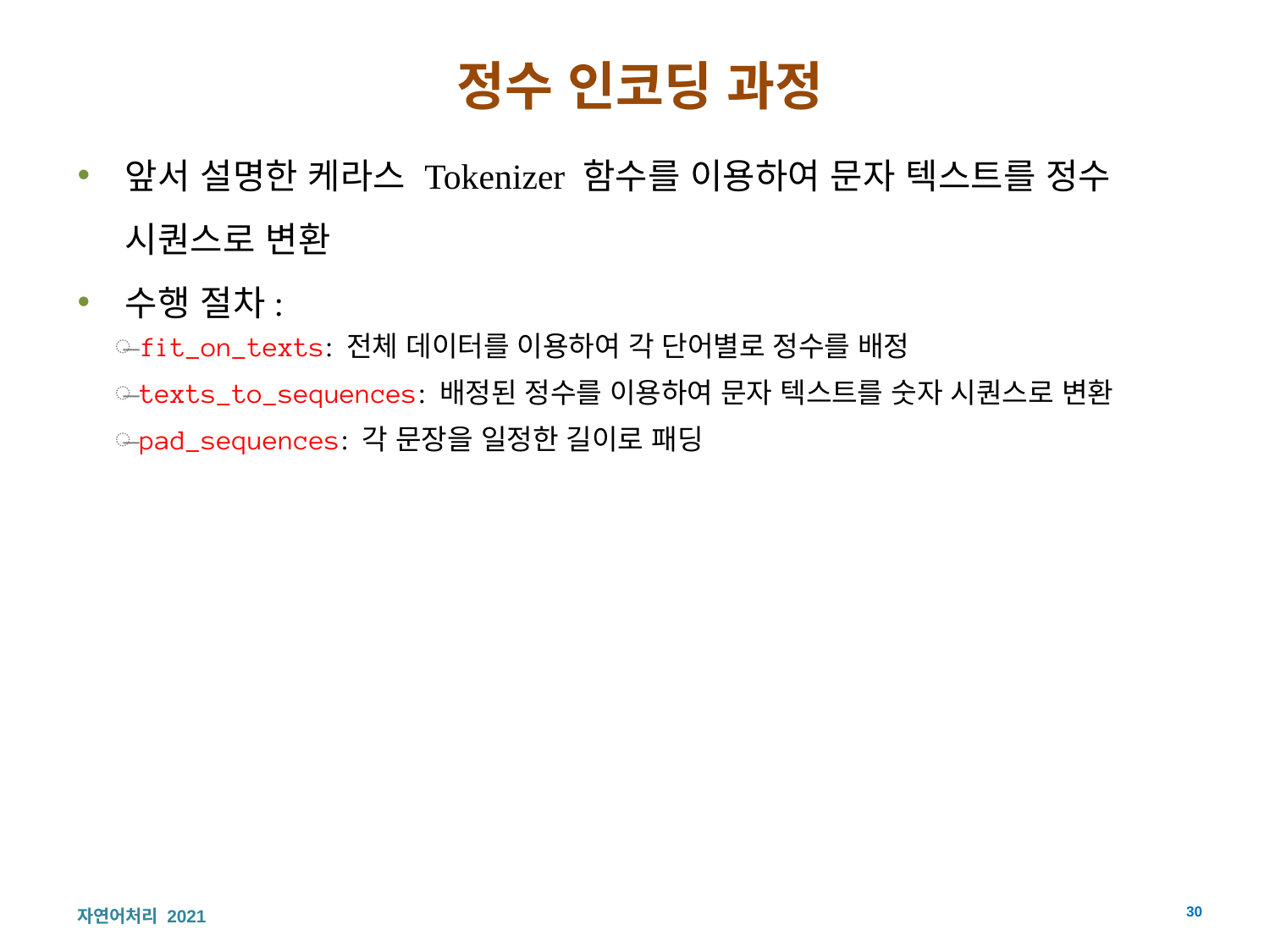

# 정수 인코딩 과정
앞서 설명한 케라스 Tokenizer 함수를 이용하여 문자 텍스트를 정수 시퀀스로 변환
수행 절차:
fit_on_texts: 전체 데이터를 이용하여 각 단어별로 정수를 배정
texts_to_sequences: 배정된 정수를 이용하여 문자 텍스트를 숫자 시퀀스로 변환
pad_sequences: 각 문장을 일정한 길이로 패딩